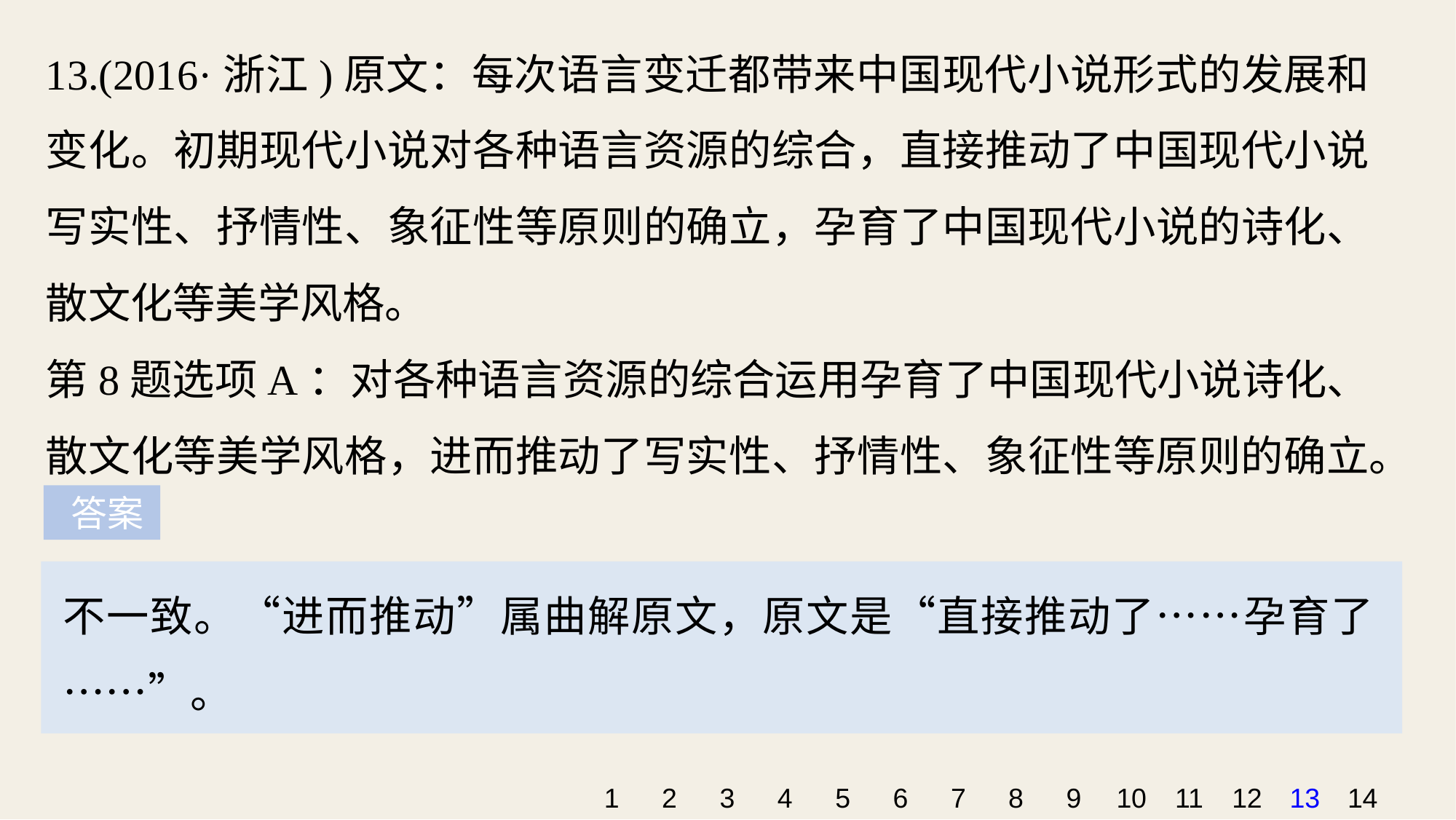

13.(2016·浙江)原文：每次语言变迁都带来中国现代小说形式的发展和变化。初期现代小说对各种语言资源的综合，直接推动了中国现代小说写实性、抒情性、象征性等原则的确立，孕育了中国现代小说的诗化、散文化等美学风格。
第8题选项A：对各种语言资源的综合运用孕育了中国现代小说诗化、散文化等美学风格，进而推动了写实性、抒情性、象征性等原则的确立。
 答案
不一致。“进而推动”属曲解原文，原文是“直接推动了……孕育了……”。

1
2
3
4
5
6
7
8
9
10
11
12
13
14